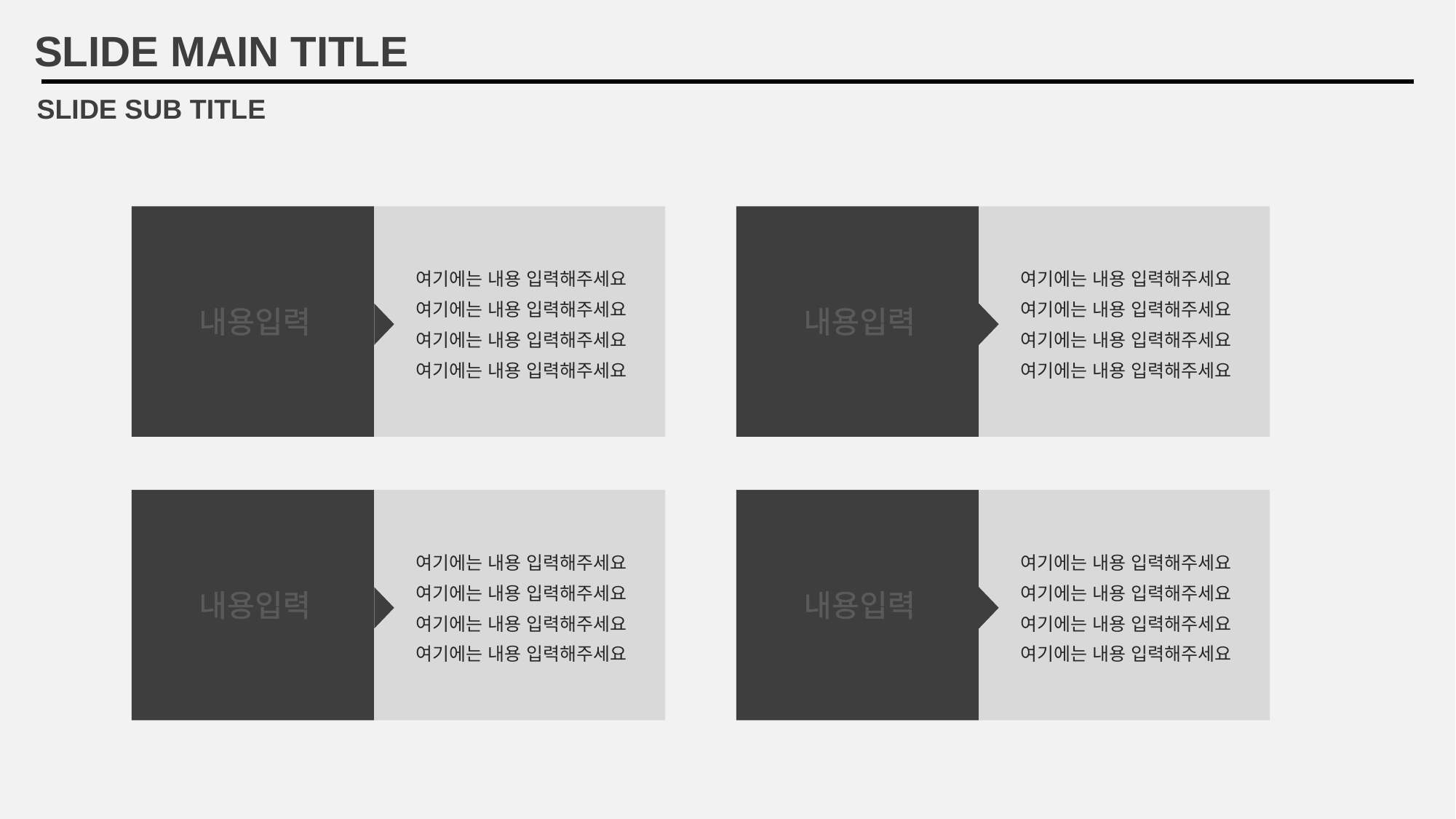

SLIDE MAIN TITLE
SLIDE SUB TITLE

여기에는 내용 입력해주세요
여기에는 내용 입력해주세요
여기에는 내용 입력해주세요
여기에는 내용 입력해주세요
내용입력
내용입력

여기에는 내용 입력해주세요
여기에는 내용 입력해주세요
여기에는 내용 입력해주세요
여기에는 내용 입력해주세요

여기에는 내용 입력해주세요
여기에는 내용 입력해주세요
여기에는 내용 입력해주세요
여기에는 내용 입력해주세요
내용입력
내용입력

여기에는 내용 입력해주세요
여기에는 내용 입력해주세요
여기에는 내용 입력해주세요
여기에는 내용 입력해주세요